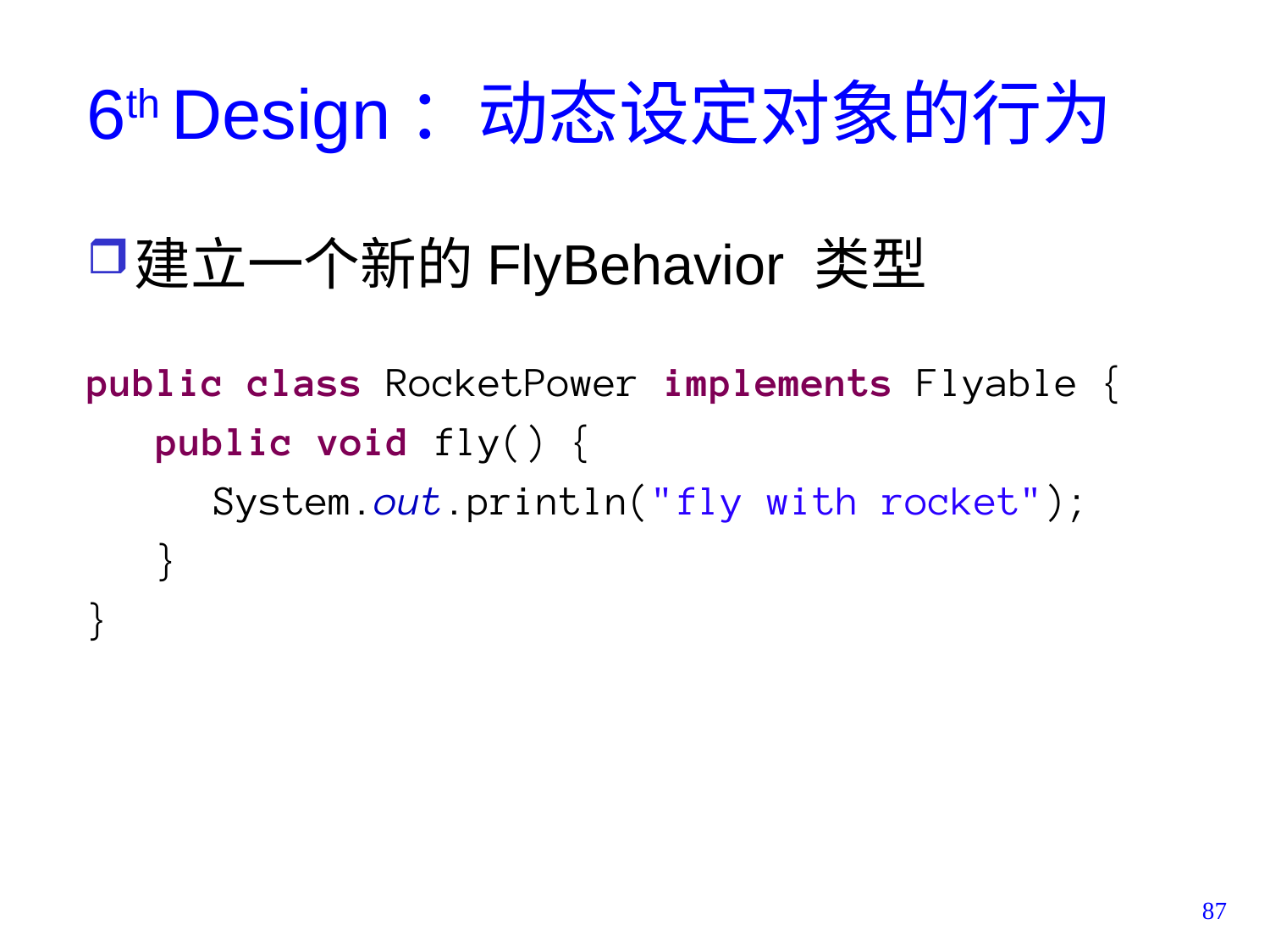

# 6th Design：动态设定对象的行为
建立一个新的FlyBehavior 类型

public class RocketPower implements Flyable {
   public void fly() {
	System.out.println("fly with rocket");
   }
}

87